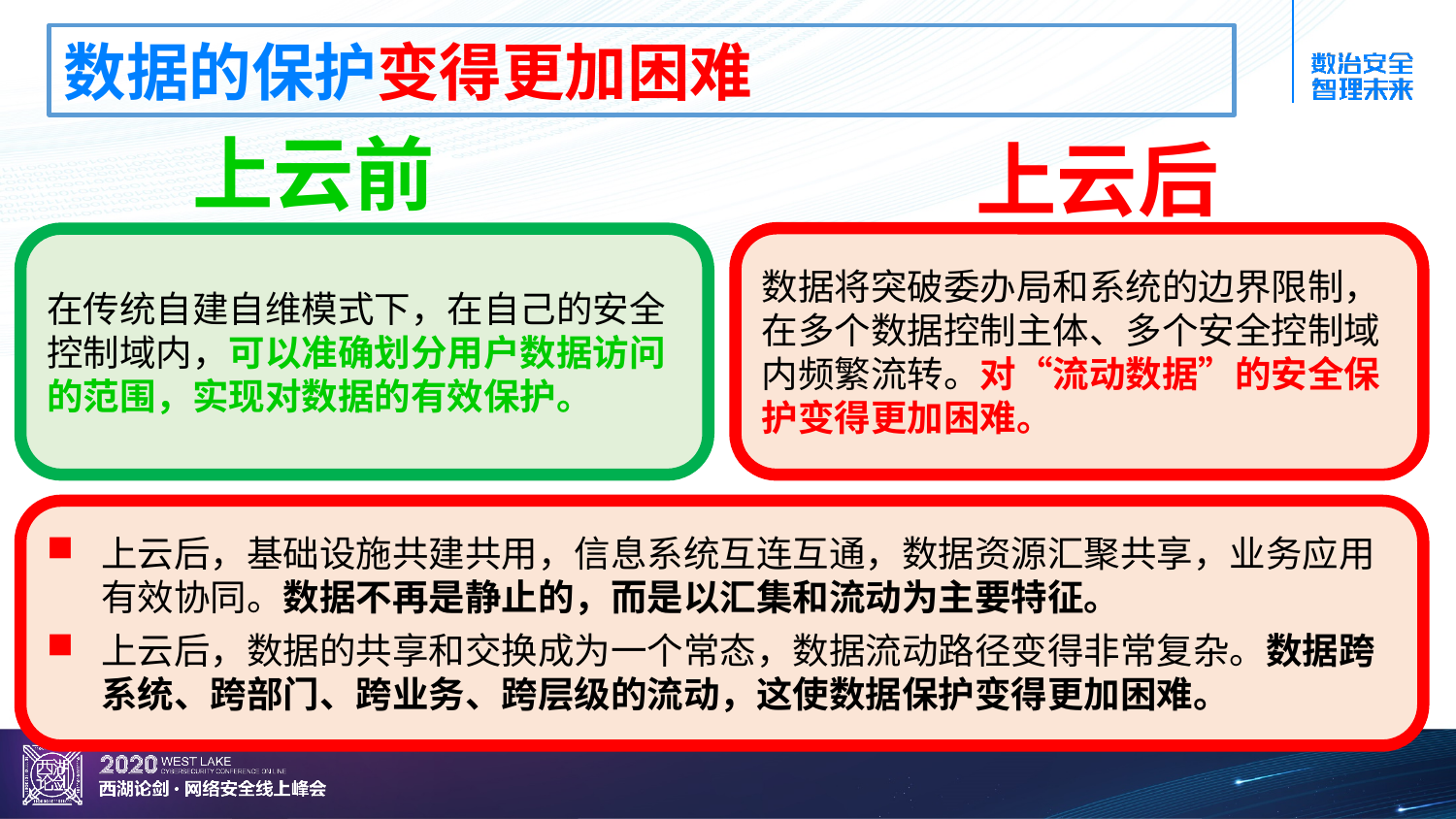

数据的保护变得更加困难
上云前
上云后
数据将突破委办局和系统的边界限制，在多个数据控制主体、多个安全控制域内频繁流转。对“流动数据”的安全保护变得更加困难。
在传统自建自维模式下，在自己的安全控制域内，可以准确划分用户数据访问的范围，实现对数据的有效保护。
上云后，基础设施共建共用，信息系统互连互通，数据资源汇聚共享，业务应用有效协同。数据不再是静止的，而是以汇集和流动为主要特征。
上云后，数据的共享和交换成为一个常态，数据流动路径变得非常复杂。数据跨系统、跨部门、跨业务、跨层级的流动，这使数据保护变得更加困难。